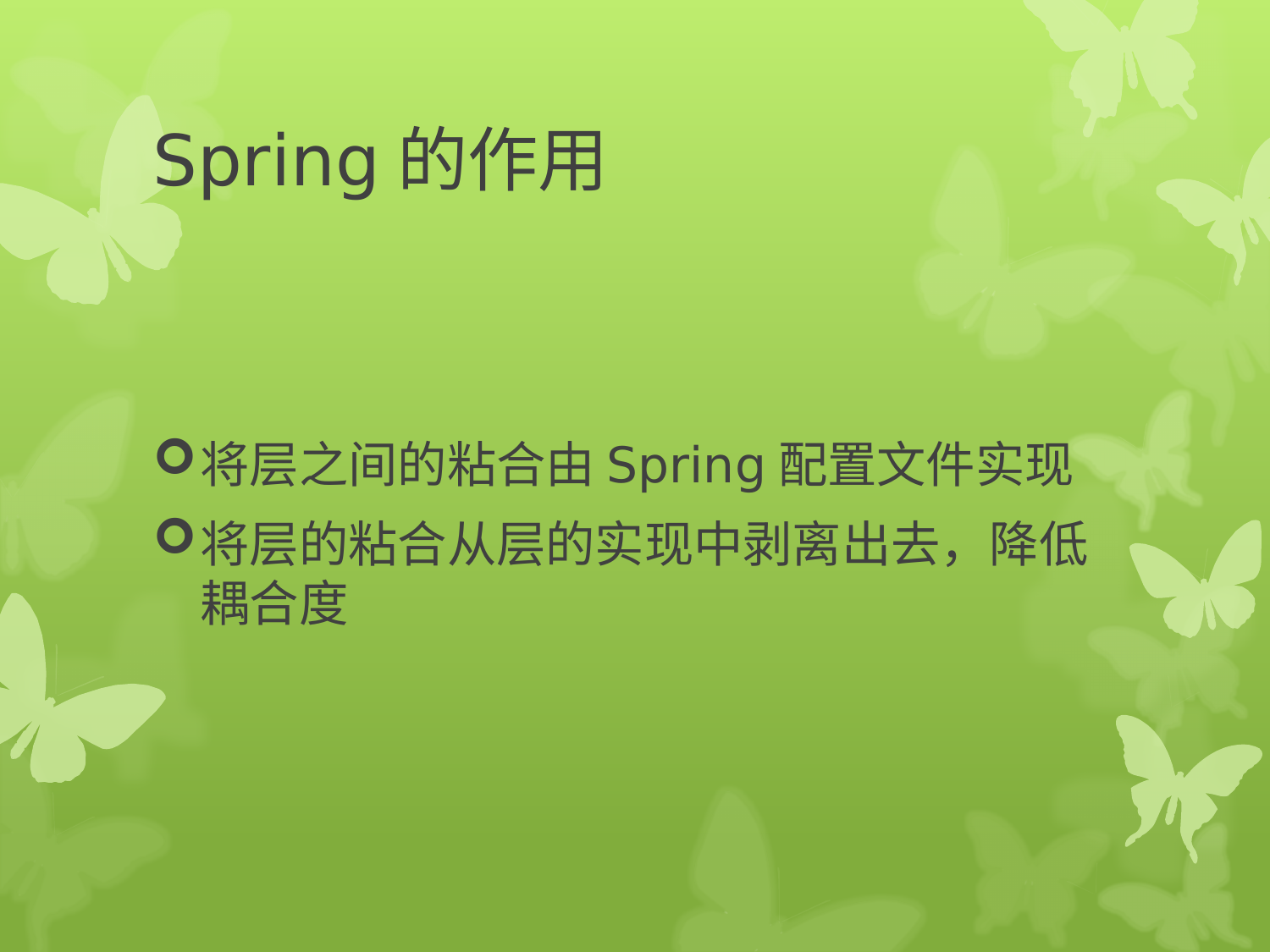

# Spring的作用
将层之间的粘合由Spring配置文件实现
将层的粘合从层的实现中剥离出去，降低耦合度